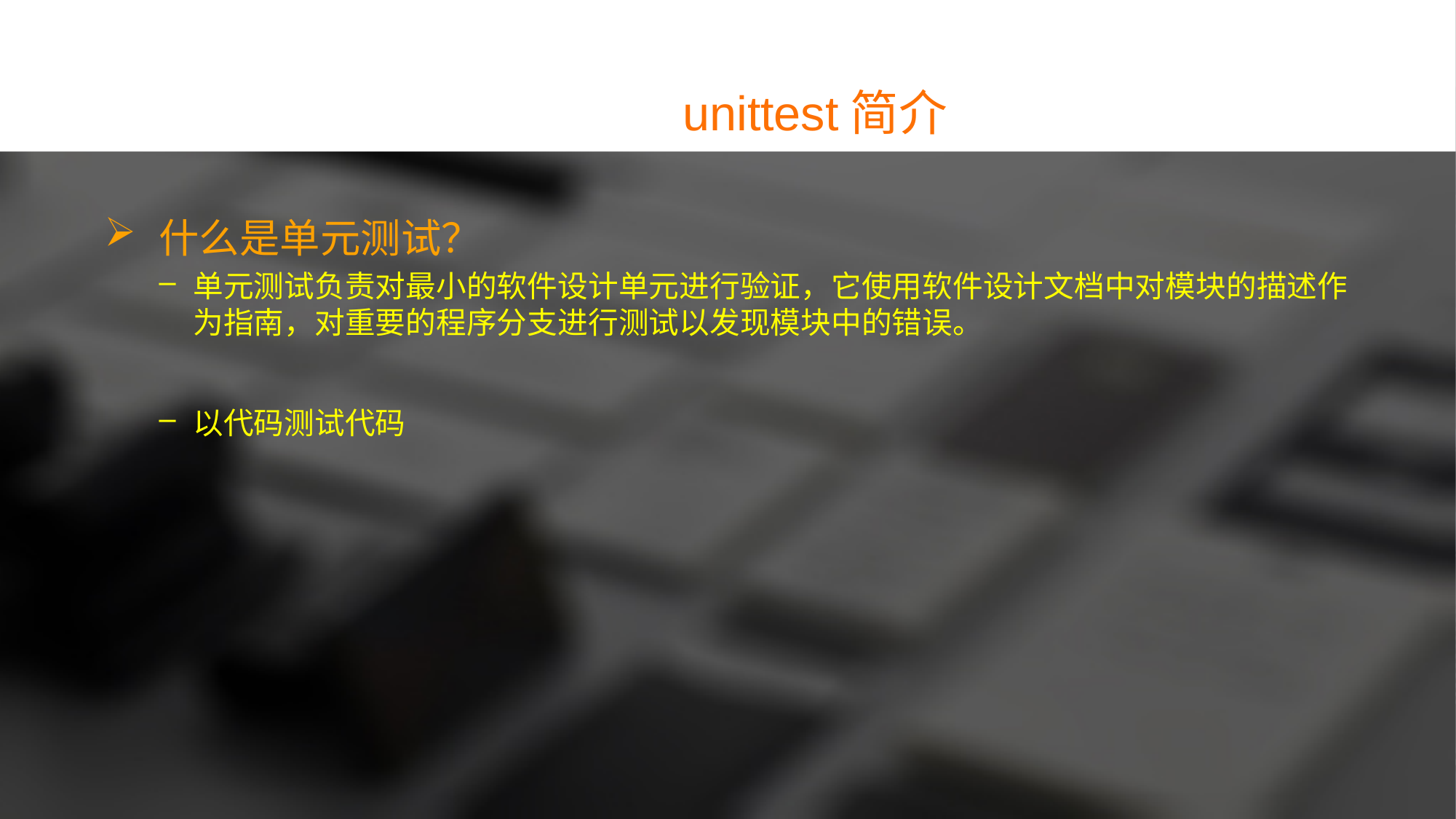

unittest简介
什么是单元测试？
单元测试负责对最小的软件设计单元进行验证，它使用软件设计文档中对模块的描述作为指南，对重要的程序分支进行测试以发现模块中的错误。

以代码测试代码